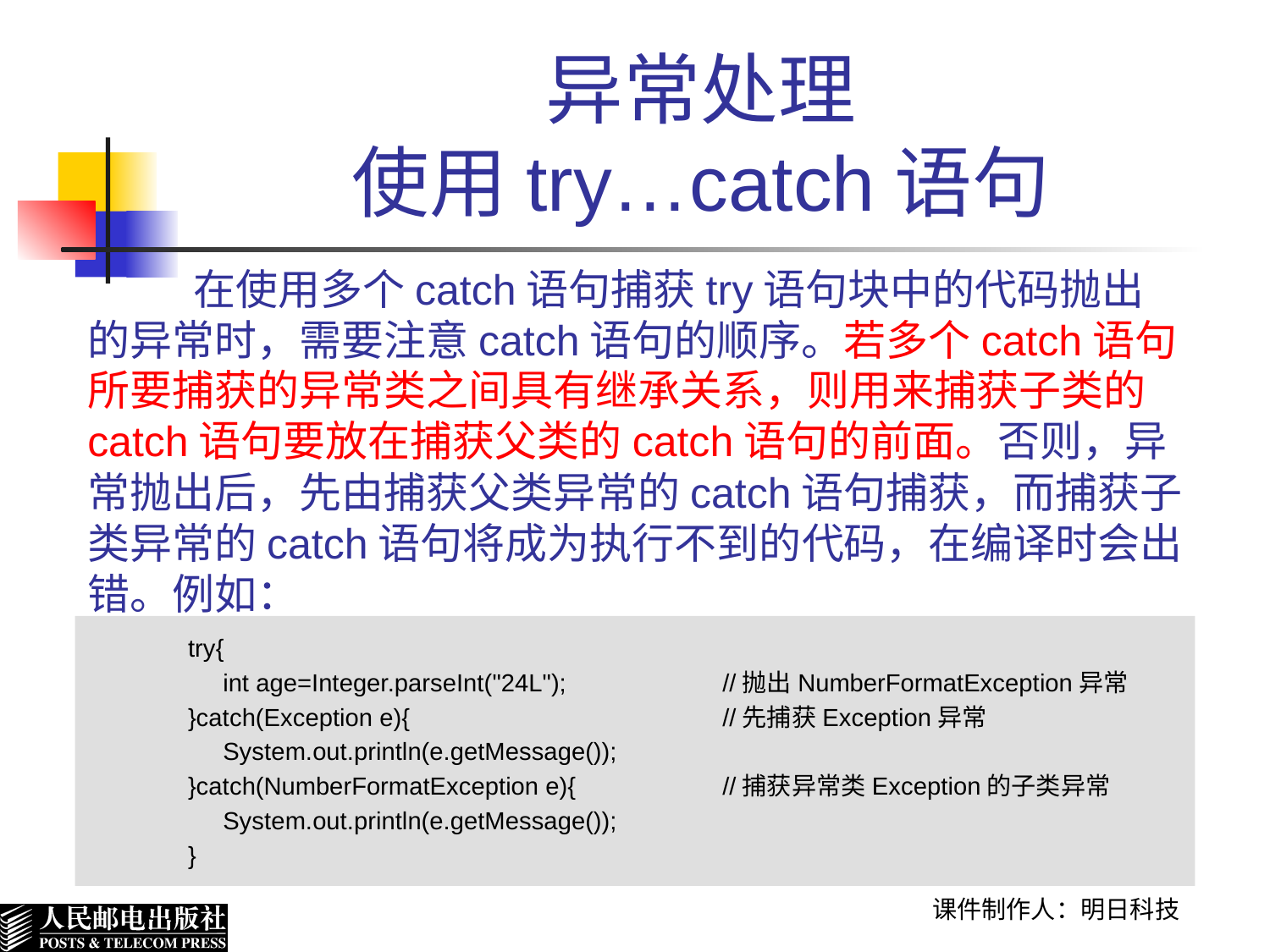

# 异常处理 使用try…catch语句
在使用多个catch语句捕获try语句块中的代码抛出的异常时，需要注意catch语句的顺序。若多个catch语句所要捕获的异常类之间具有继承关系，则用来捕获子类的catch语句要放在捕获父类的catch语句的前面。否则，异常抛出后，先由捕获父类异常的catch语句捕获，而捕获子类异常的catch语句将成为执行不到的代码，在编译时会出错。例如：
try{
     int age=Integer.parseInt("24L");		//抛出NumberFormatException异常
}catch(Exception e){			//先捕获Exception异常
     System.out.println(e.getMessage());
}catch(NumberFormatException e){		//捕获异常类Exception的子类异常
     System.out.println(e.getMessage());
}
课件制作人：明日科技